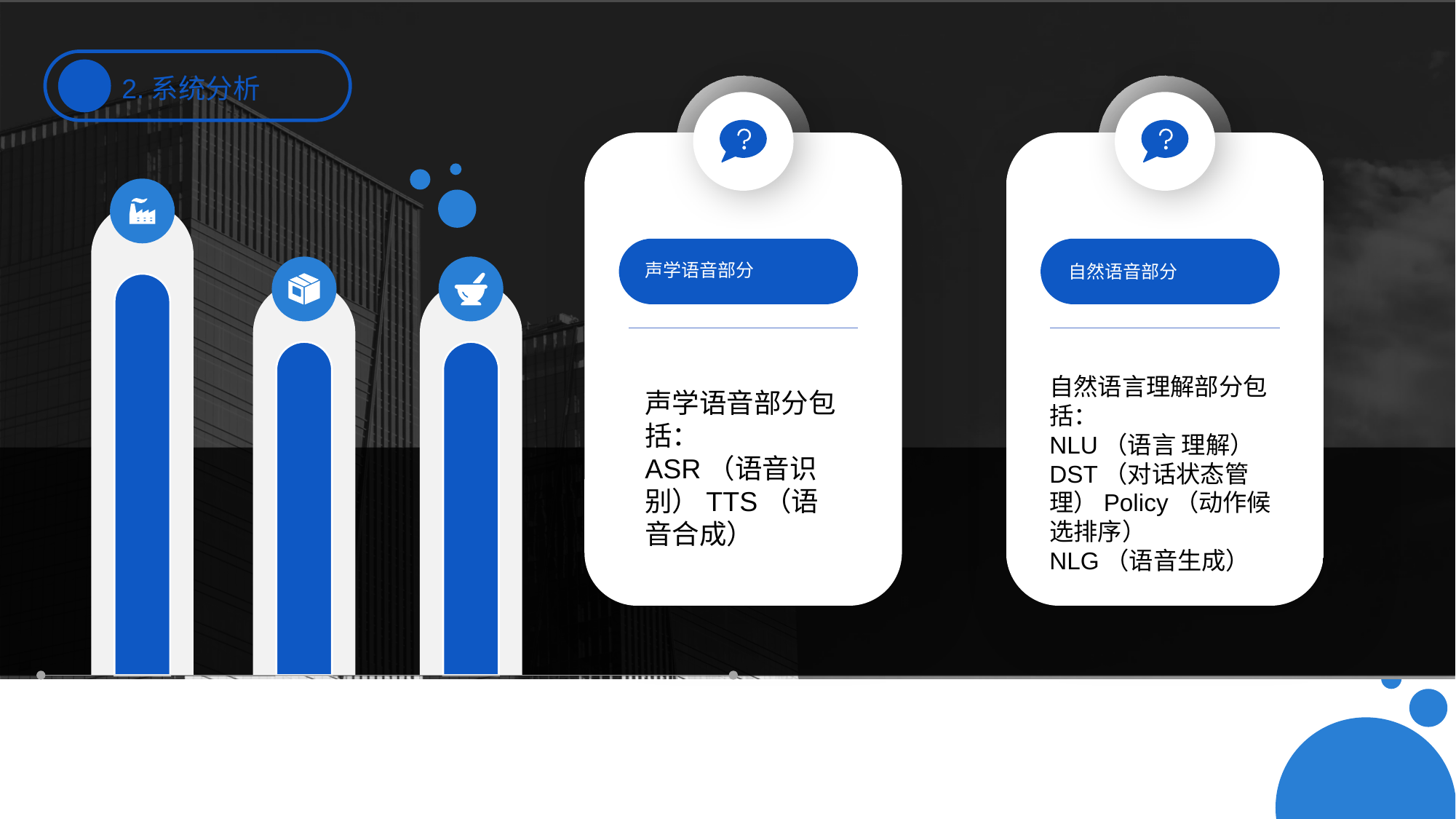

2.系统分析

声学语音部分
自然语音部分

自然语言理解部分包括：
NLU（语言 理解）
DST（对话状态管理）Policy（动作候选排序）
NLG（语音生成）
声学语音部分包括：
ASR（语音识别）TTS（语音合成）